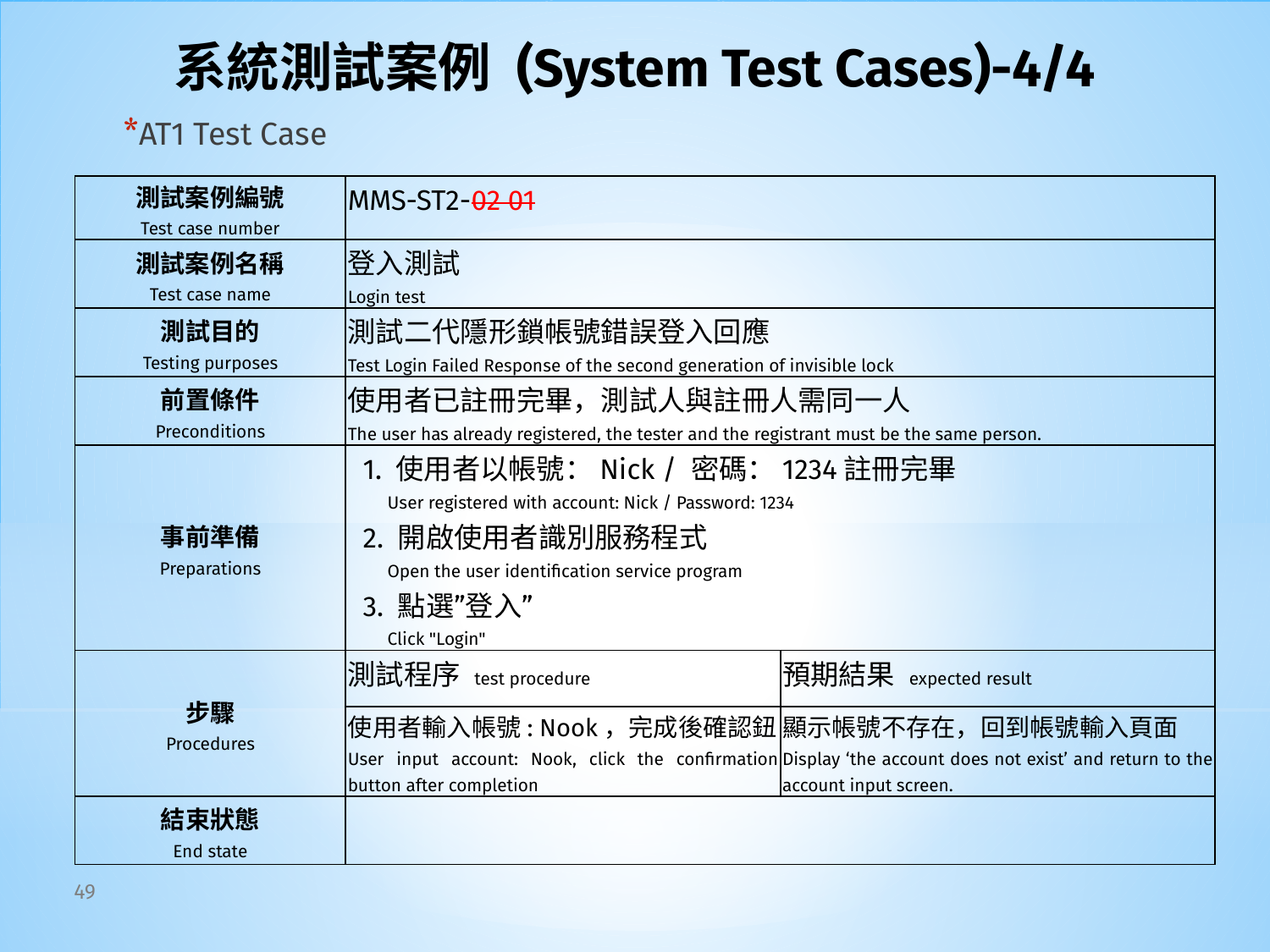

# 系統測試案例 (System Test Cases)-4/4
AT1 Test Case
| 測試案例編號 Test case number | MMS-ST2-02 01 |  |
| --- | --- | --- |
| 測試案例名稱 Test case name | 登入測試 Login test |  |
| 測試目的 Testing purposes | 測試二代隱形鎖帳號錯誤登入回應 Test Login Failed Response of the second generation of invisible lock |  |
| 前置條件 Preconditions | 使用者已註冊完畢，測試人與註冊人需同一人 The user has already registered, the tester and the registrant must be the same person. |  |
| 事前準備 Preparations | 1. 使用者以帳號：Nick / 密碼：1234註冊完畢 User registered with account: Nick / Password: 1234 2. 開啟使用者識別服務程式 Open the user identification service program 3. 點選”登入” Click "Login" |  |
| 步驟 Procedures | 測試程序 test procedure | 預期結果 expected result |
|  | 使用者輸入帳號: Nook，完成後確認鈕 User input account: Nook, click the confirmation button after completion | 顯示帳號不存在，回到帳號輸入頁面 Display ‘the account does not exist’ and return to the account input screen. |
| 結束狀態 End state |  |  |
49